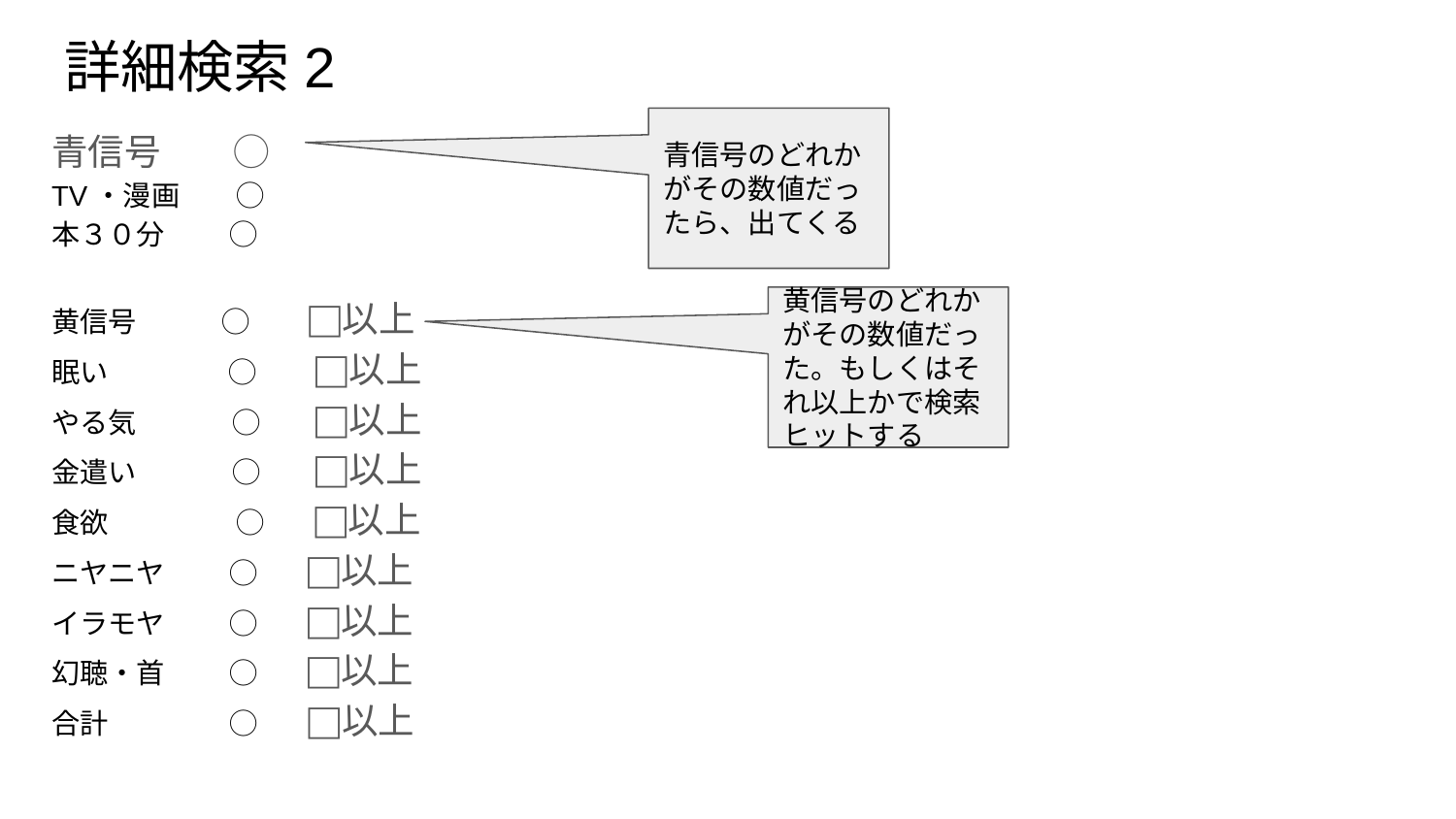

# 詳細検索2
青信号　　◯
TV・漫画　　◯
本３０分　　 ◯

黄信号　　　◯　　⬜️以上
眠い               ◯　　⬜️以上
やる気            ◯ 　  ⬜️以上
金遣い            ◯　   ⬜️以上
食欲                ◯      ⬜️以上
ニヤニヤ        ◯      ⬜️以上
イラモヤ        ◯      ⬜️以上
幻聴・首        ◯      ⬜️以上
合計　　　　 ◯      ⬜️以上
青信号のどれかがその数値だったら、出てくる
黄信号のどれかがその数値だった。もしくはそれ以上かで検索ヒットする